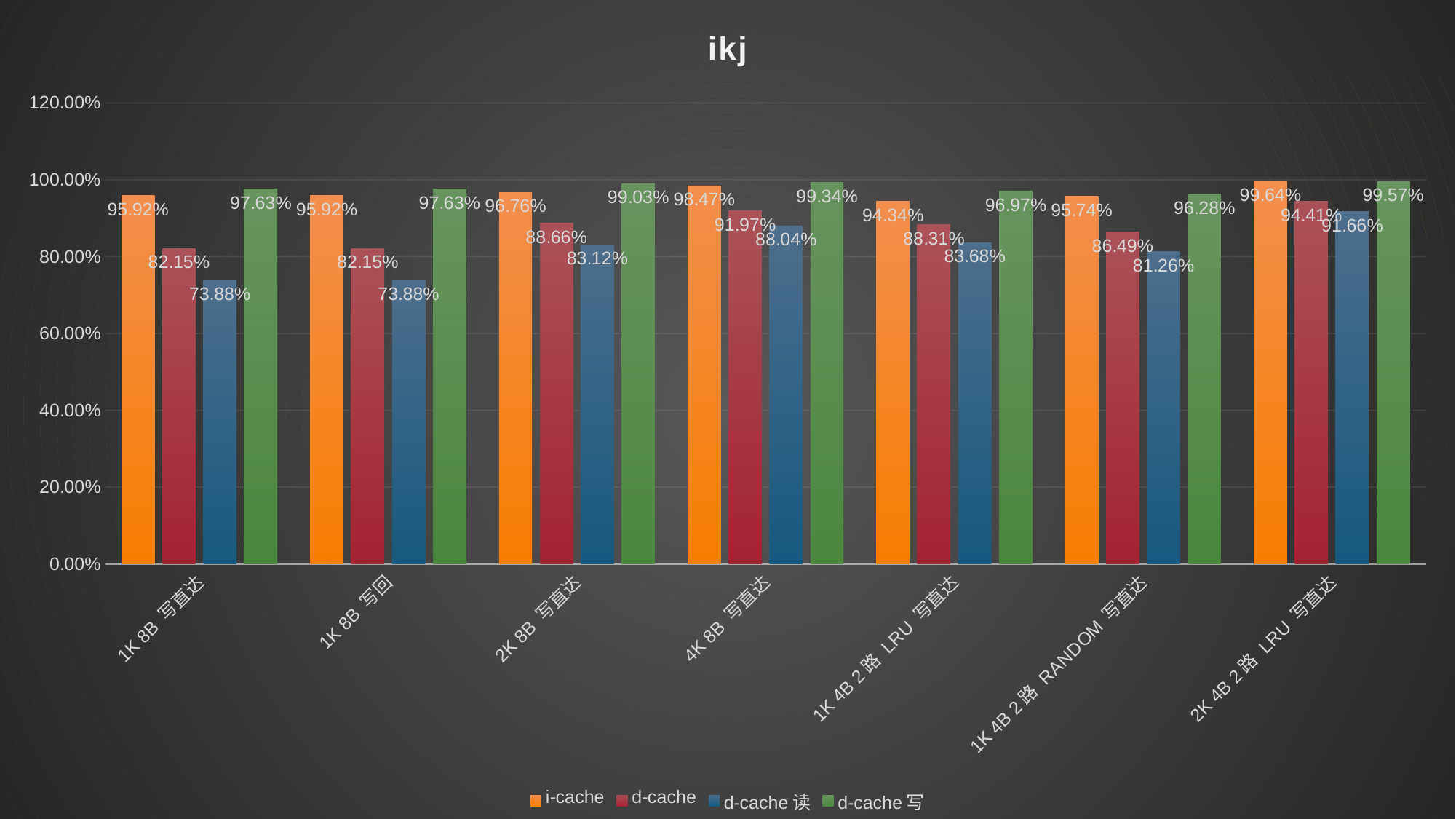

### Chart: ikj

| Category | i-cache | d-cache | d-cache读 | d-cache写 |
|---|---|---|---|---|
| 1K 8B 写直达 | 0.9592 | 0.8215 | 0.7388 | 0.9763 |
| 1K 8B 写回 | 0.9592 | 0.8215 | 0.7388 | 0.9763 |
| 2K 8B 写直达 | 0.9676 | 0.8866 | 0.8312 | 0.9903 |
| 4K 8B 写直达 | 0.9847 | 0.9197 | 0.8804 | 0.9934 |
| 1K 4B 2路 LRU 写直达 | 0.943432 | 0.883086 | 0.836827 | 0.969703 |
| 1K 4B 2路 RANDOM 写直达 | 0.957405 | 0.864927 | 0.812637 | 0.962835 |
| 2K 4B 2路 LRU 写直达 | 0.996367 | 0.94412 | 0.916556 | 0.99573 |